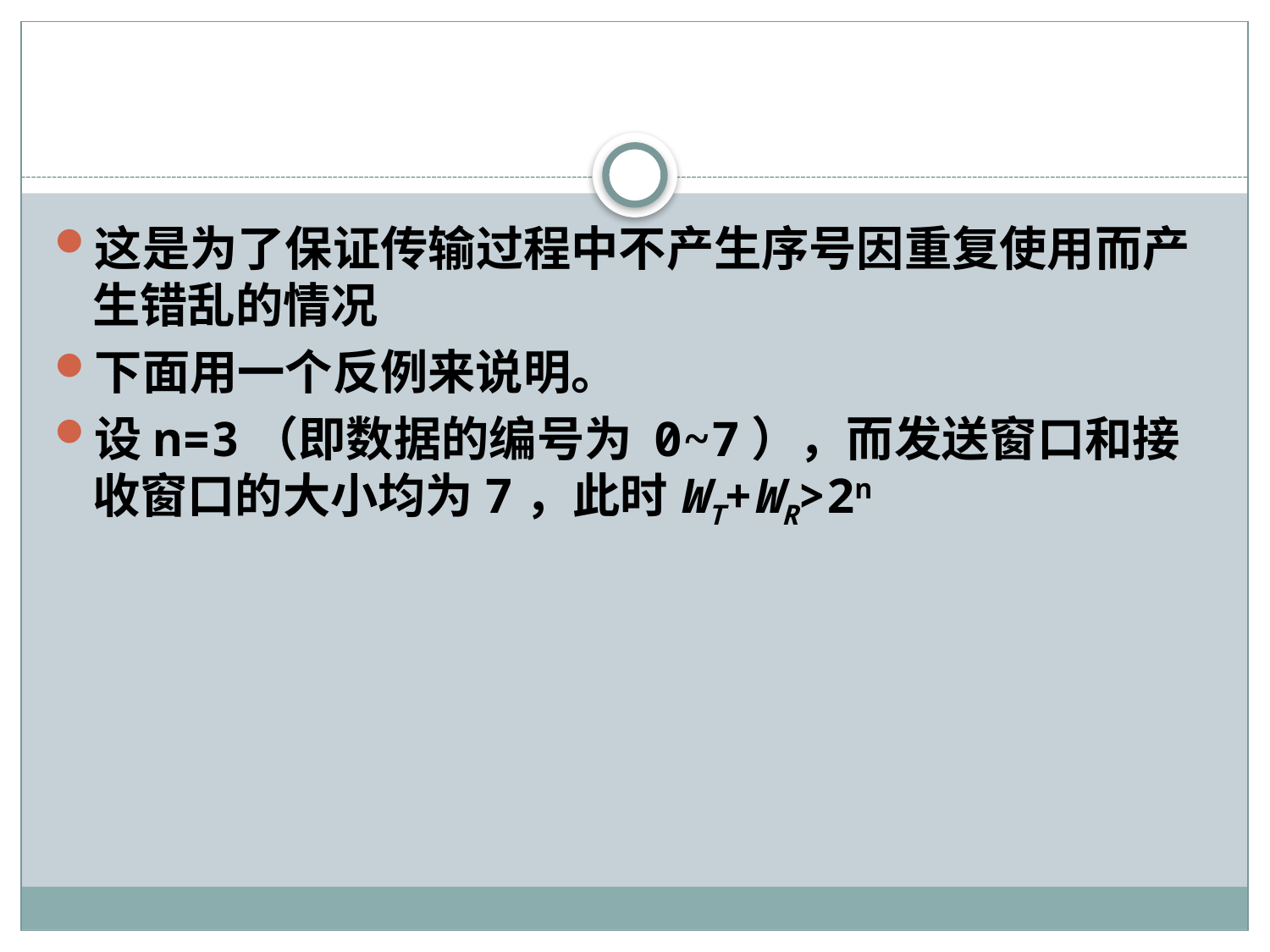

#
这是为了保证传输过程中不产生序号因重复使用而产生错乱的情况
下面用一个反例来说明。
设n=3（即数据的编号为 0~7），而发送窗口和接收窗口的大小均为7，此时WT+WR>2n